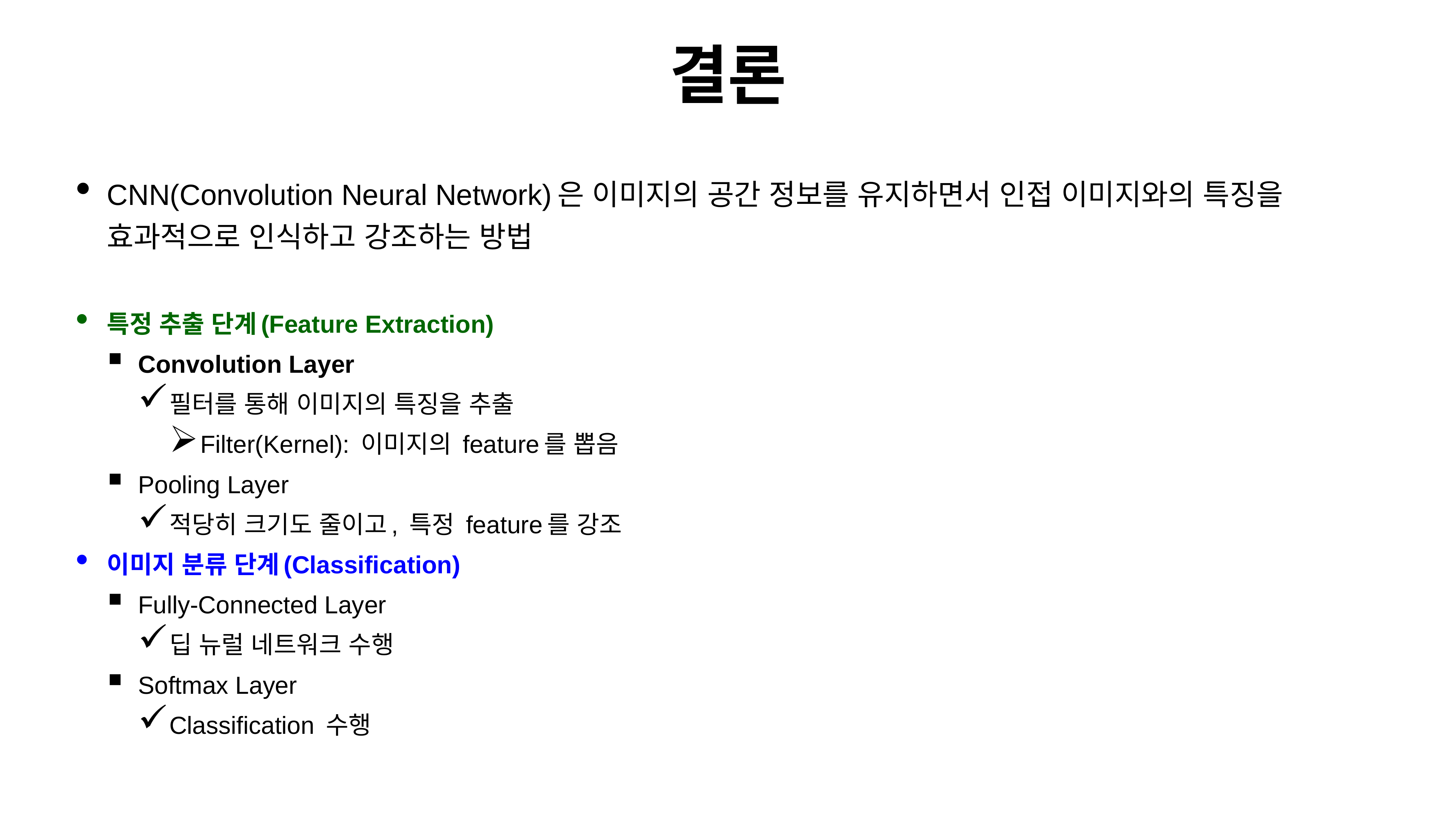

# 결론
CNN(Convolution Neural Network)은 이미지의 공간 정보를 유지하면서 인접 이미지와의 특징을 효과적으로 인식하고 강조하는 방법

특정 추출 단계(Feature Extraction)
Convolution Layer
필터를 통해 이미지의 특징을 추출
Filter(Kernel): 이미지의 feature를 뽑음
Pooling Layer
적당히 크기도 줄이고, 특정 feature를 강조
이미지 분류 단계(Classification)
Fully-Connected Layer
딥 뉴럴 네트워크 수행
Softmax Layer
Classification 수행